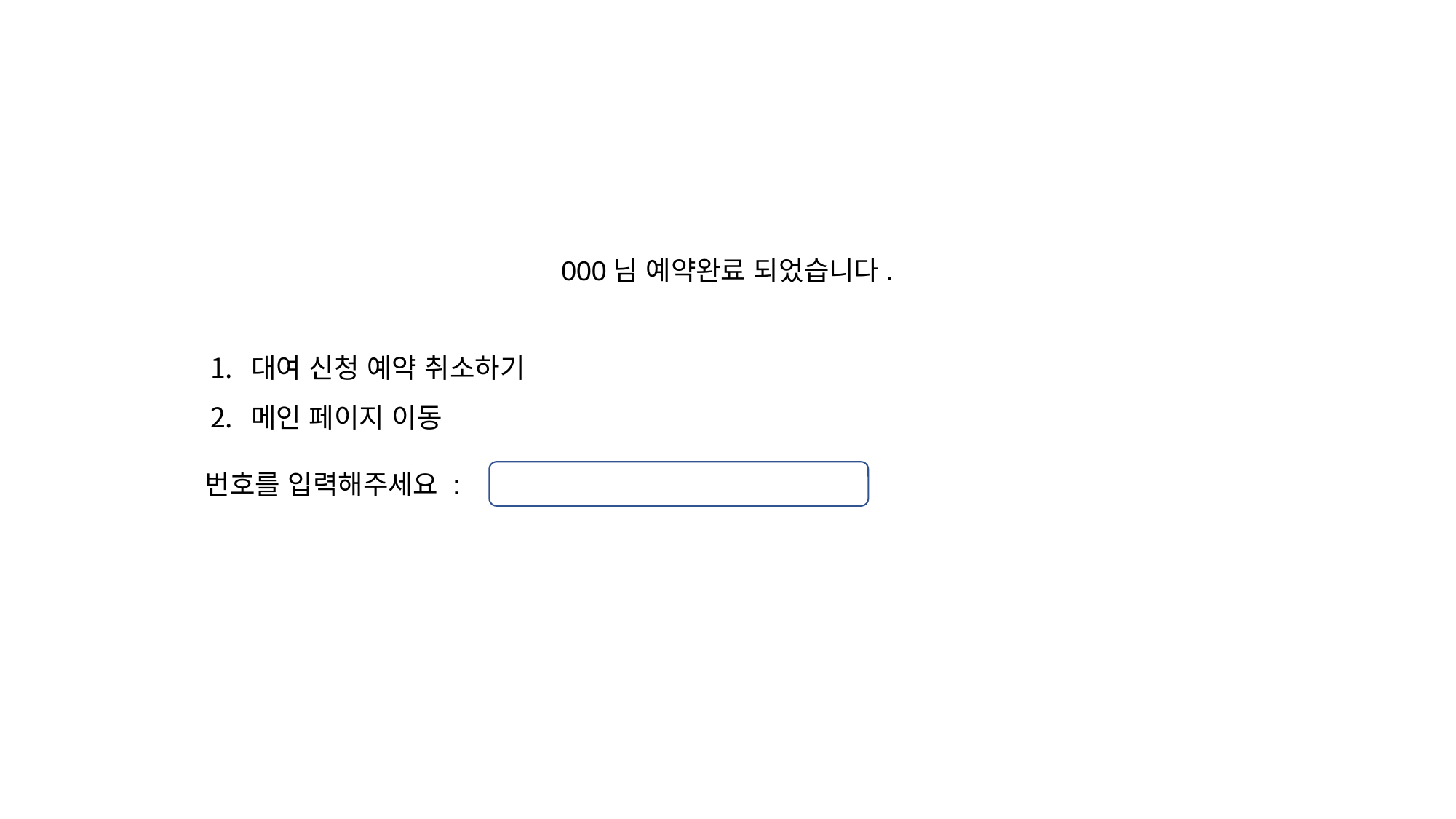

000님 예약완료 되었습니다.

대여 신청 예약 취소하기
메인 페이지 이동
번호를 입력해주세요 :